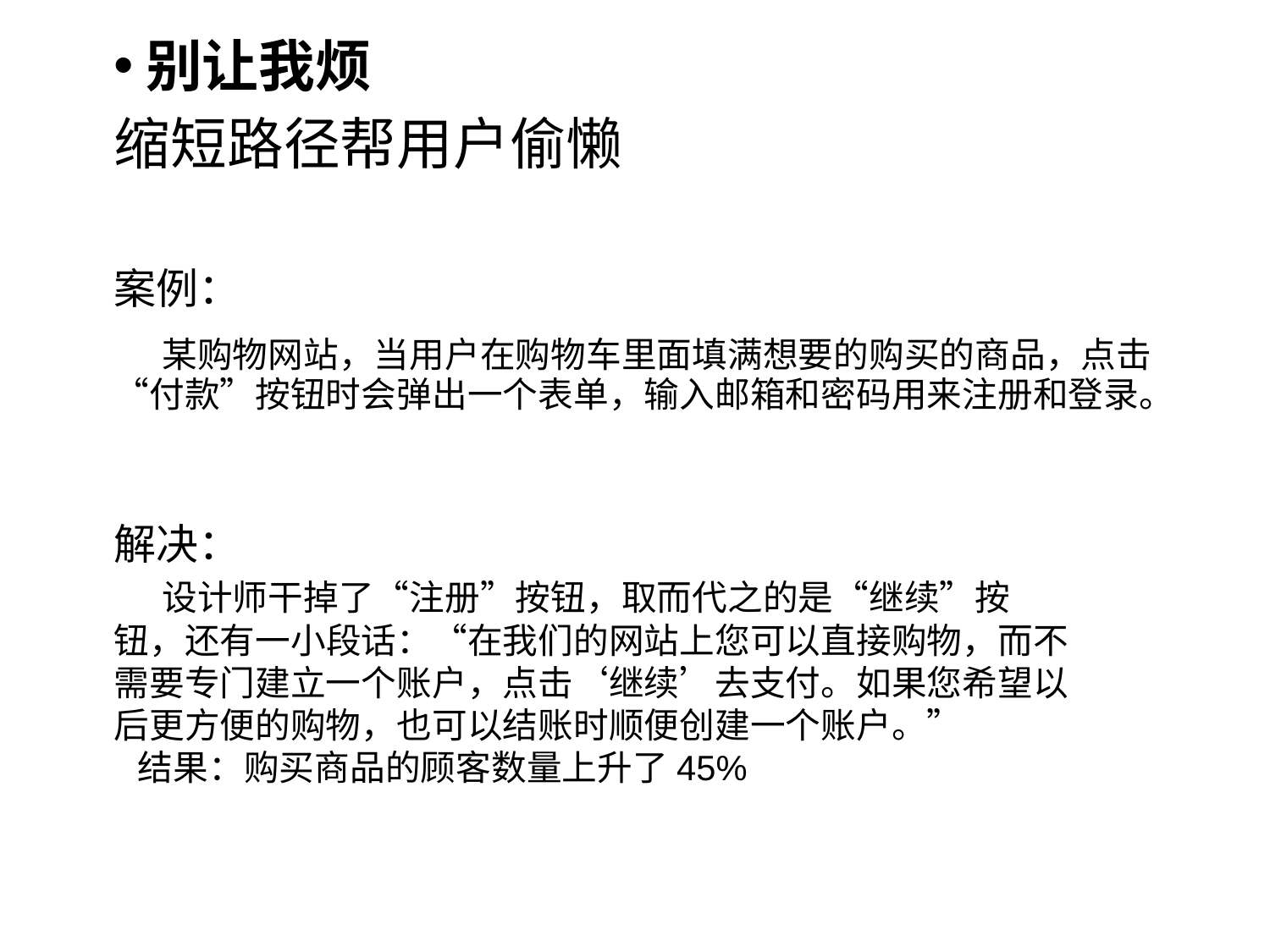

别让我烦
缩短路径帮用户偷懒
案例：
    某购物网站，当用户在购物车里面填满想要的购买的商品，点击“付款”按钮时会弹出一个表单，输入邮箱和密码用来注册和登录。
解决：
    设计师干掉了“注册”按钮，取而代之的是“继续”按钮，还有一小段话：“在我们的网站上您可以直接购物，而不需要专门建立一个账户，点击‘继续’去支付。如果您希望以后更方便的购物，也可以结账时顺便创建一个账户。”
  结果：购买商品的顾客数量上升了45%